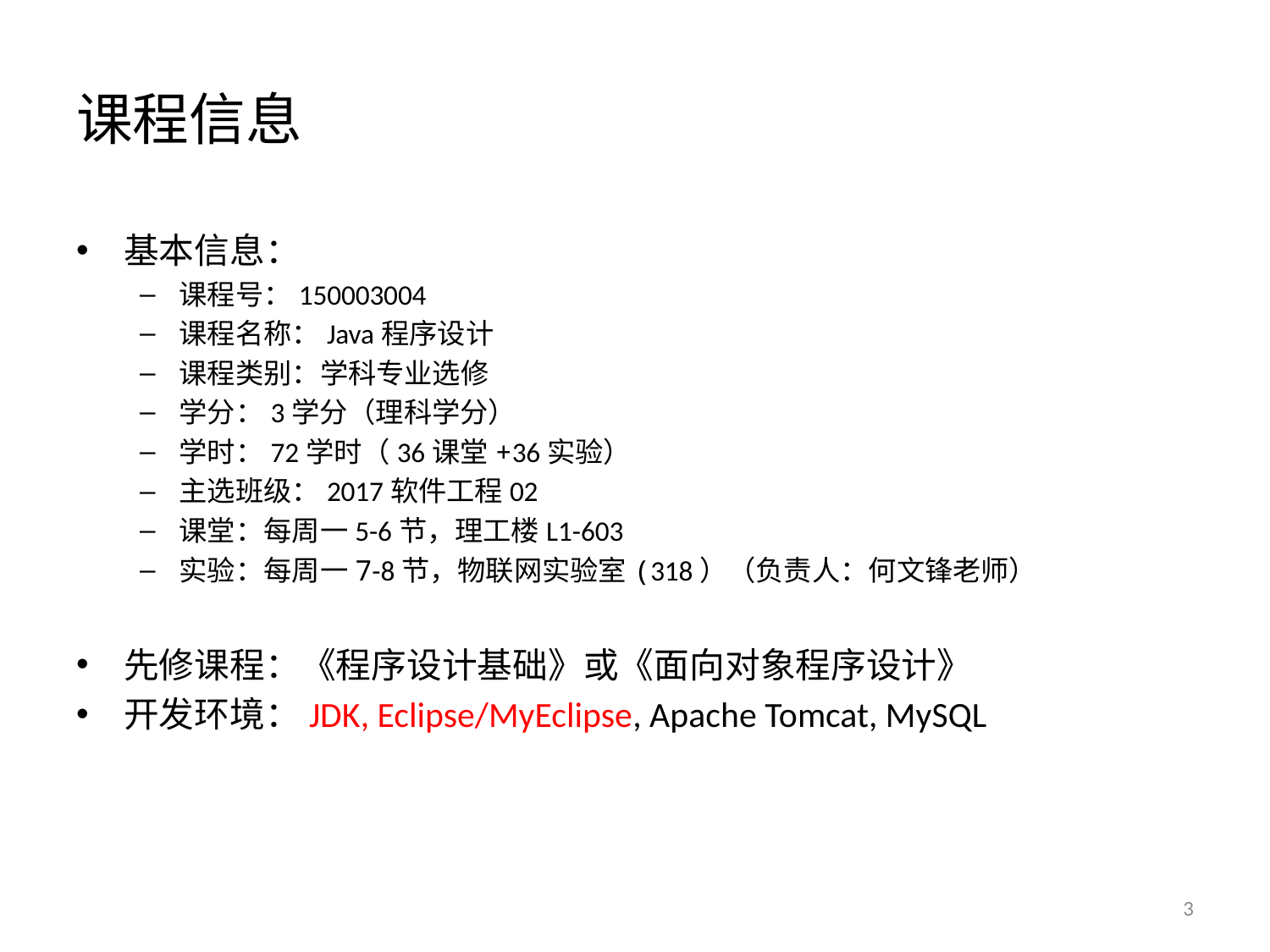

# 课程信息
基本信息：
课程号：150003004
课程名称：Java程序设计
课程类别：学科专业选修
学分：3学分（理科学分）
学时：72学时（36课堂+36实验）
主选班级：2017软件工程02
课堂：每周一5-6节，理工楼L1-603
实验：每周一7-8节，物联网实验室(318）（负责人：何文锋老师）

先修课程：《程序设计基础》或《面向对象程序设计》
开发环境：JDK, Eclipse/MyEclipse, Apache Tomcat, MySQL

3